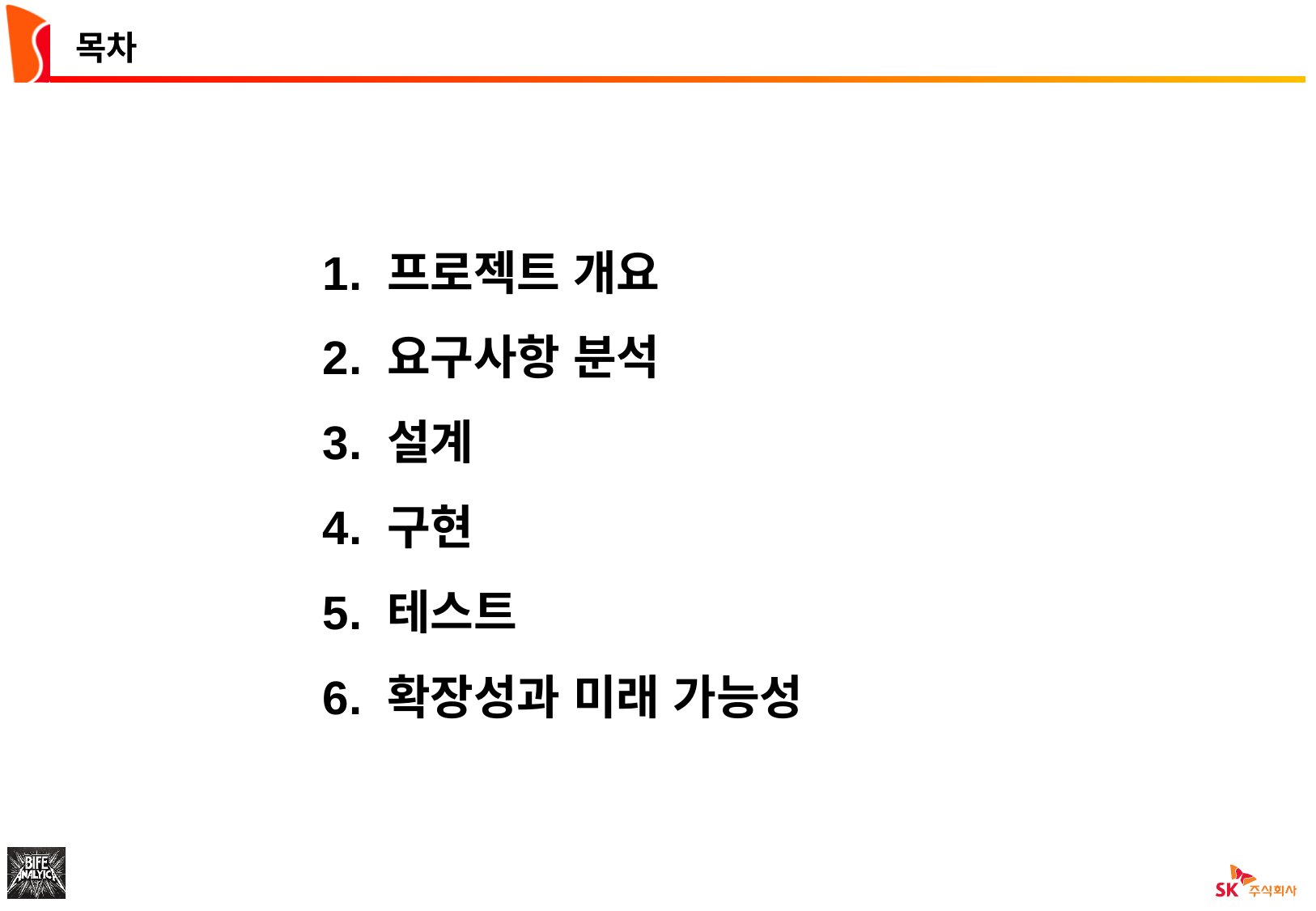

# 목차
1. 프로젝트 개요
2. 요구사항 분석
3. 설계
4. 구현
5. 테스트
6. 확장성과 미래 가능성